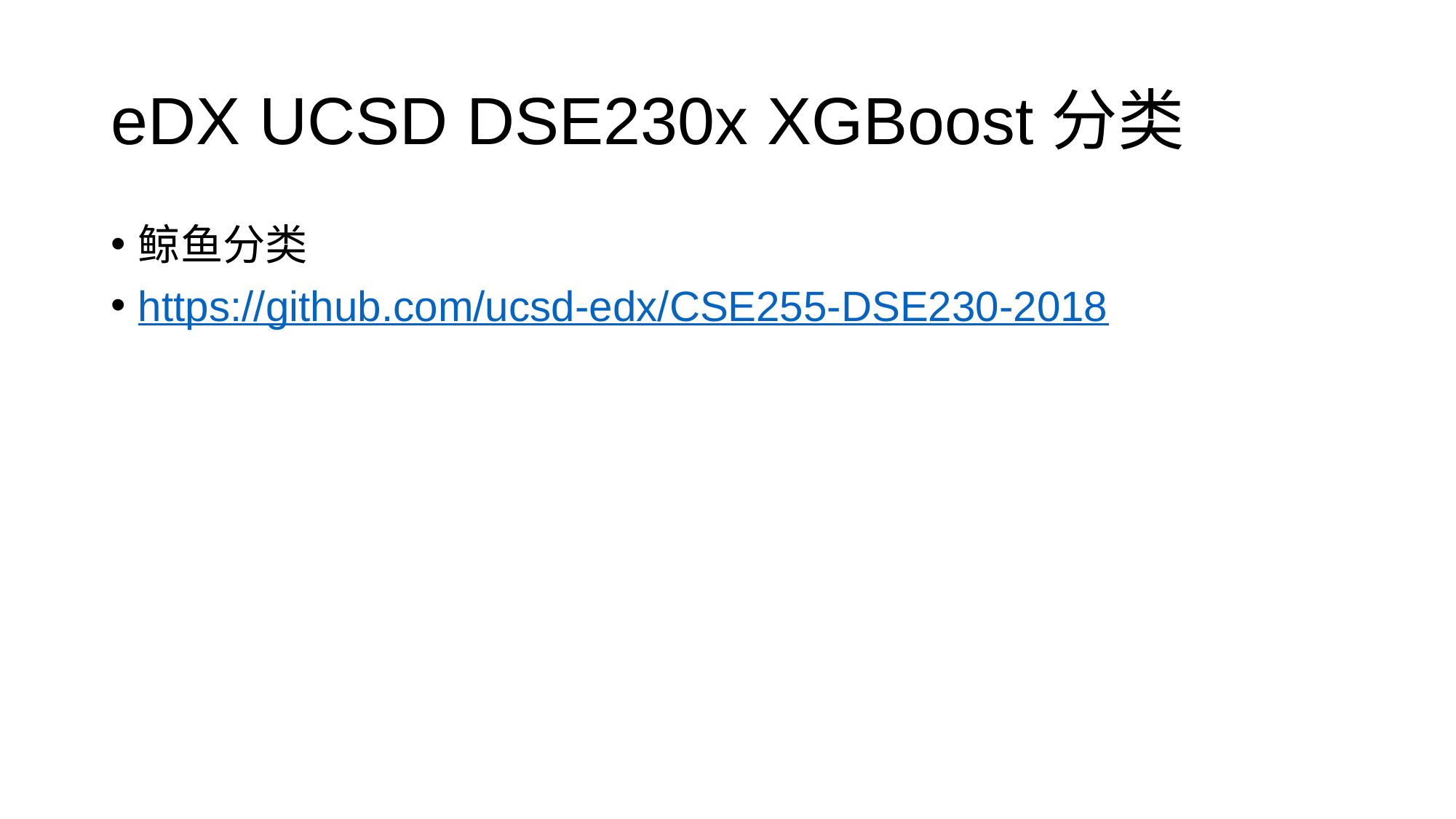

# eDX UCSD DSE230x XGBoost分类
鲸鱼分类
https://github.com/ucsd-edx/CSE255-DSE230-2018